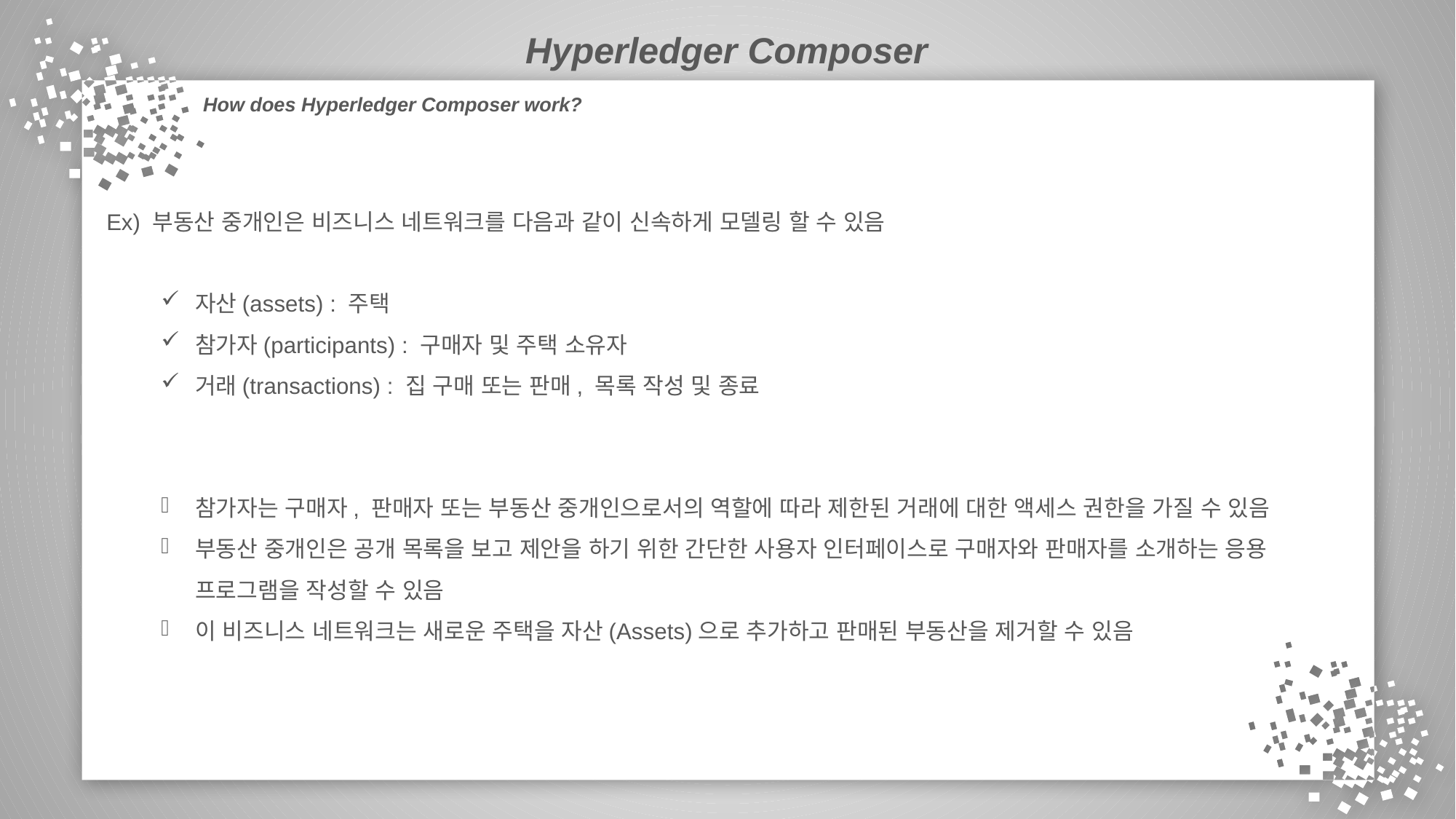

Hyperledger Composer

How does Hyperledger Composer work?
Ex) 부동산 중개인은 비즈니스 네트워크를 다음과 같이 신속하게 모델링 할 수 있음

자산(assets) : 주택
참가자(participants) : 구매자 및 주택 소유자
거래(transactions) : 집 구매 또는 판매, 목록 작성 및 종료

참가자는 구매자, 판매자 또는 부동산 중개인으로서의 역할에 따라 제한된 거래에 대한 액세스 권한을 가질 수 있음
부동산 중개인은 공개 목록을 보고 제안을 하기 위한 간단한 사용자 인터페이스로 구매자와 판매자를 소개하는 응용 프로그램을 작성할 수 있음
이 비즈니스 네트워크는 새로운 주택을 자산(Assets)으로 추가하고 판매된 부동산을 제거할 수 있음